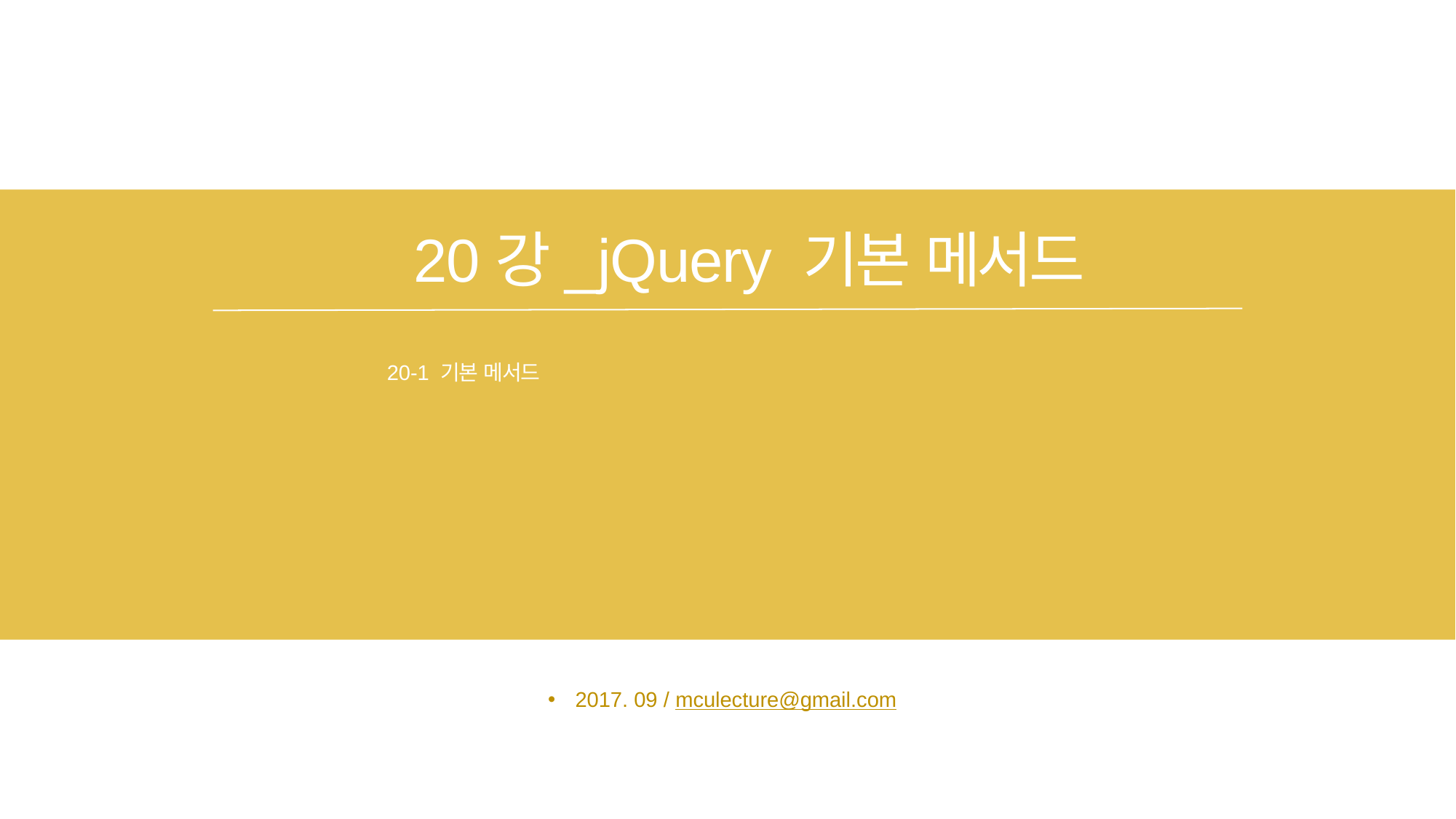

# 20강_jQuery 기본 메서드

20-1 기본 메서드
2017. 09 / mculecture@gmail.com